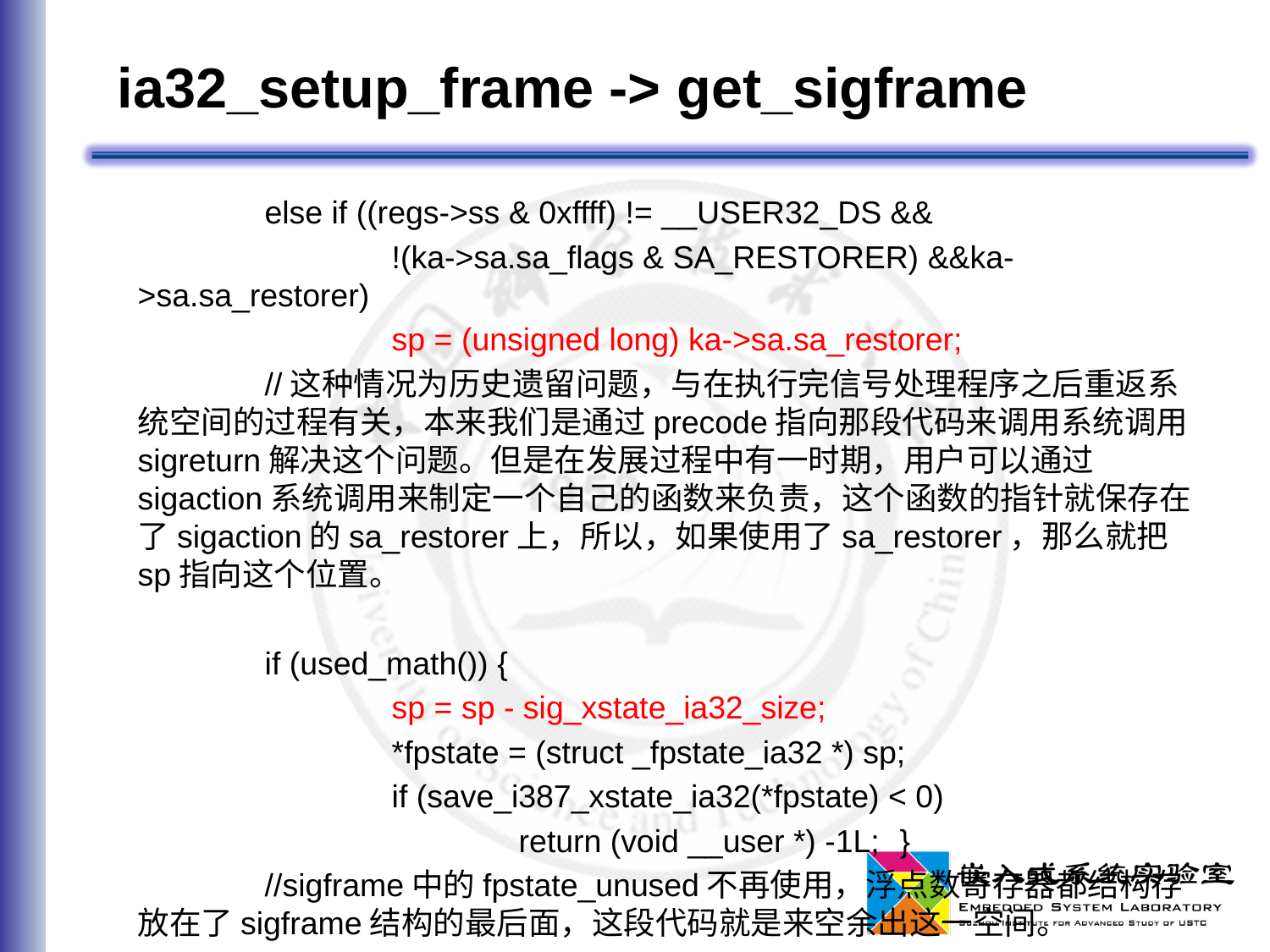

# ia32_setup_frame -> get_sigframe
	else if ((regs->ss & 0xffff) != __USER32_DS &&
		!(ka->sa.sa_flags & SA_RESTORER) &&ka->sa.sa_restorer)
		sp = (unsigned long) ka->sa.sa_restorer;
	//这种情况为历史遗留问题，与在执行完信号处理程序之后重返系统空间的过程有关，本来我们是通过precode指向那段代码来调用系统调用sigreturn解决这个问题。但是在发展过程中有一时期，用户可以通过sigaction系统调用来制定一个自己的函数来负责，这个函数的指针就保存在了sigaction的sa_restorer上，所以，如果使用了sa_restorer，那么就把sp指向这个位置。

	if (used_math()) {
		sp = sp - sig_xstate_ia32_size;
		*fpstate = (struct _fpstate_ia32 *) sp;
		if (save_i387_xstate_ia32(*fpstate) < 0)
			return (void __user *) -1L; 	}
	//sigframe中的fpstate_unused不再使用，浮点数寄存器都结构存放在了sigframe结构的最后面，这段代码就是来空余出这一空间。